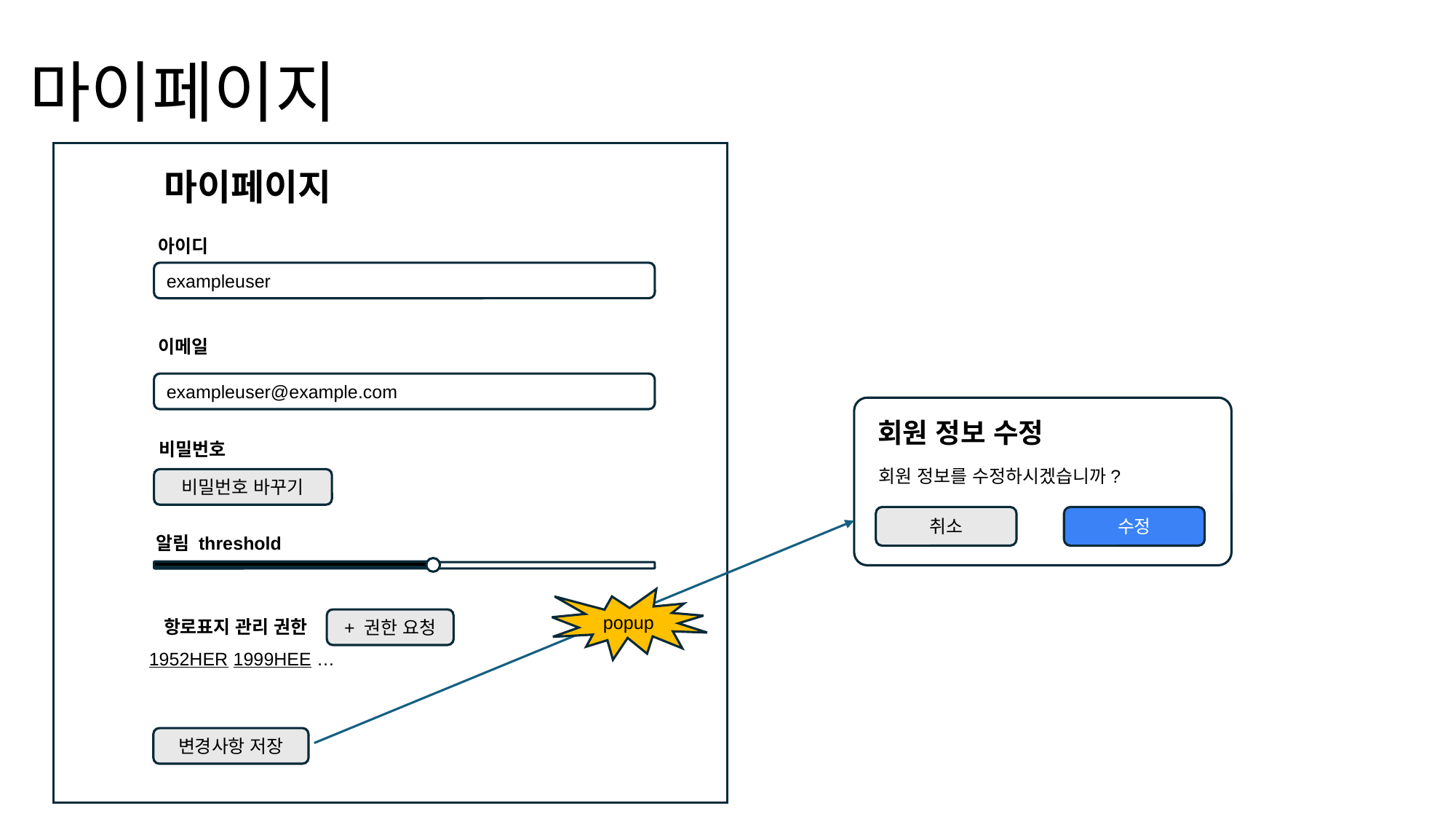

# 마이페이지

마이페이지
아이디
exampleuser
이메일
exampleuser@example.com

회원 정보 수정
비밀번호
회원 정보를 수정하시겠습니까?
비밀번호 바꾸기
취소
수정
알림 threshold

popup
+ 권한 요청
항로표지 관리 권한
1952HER 1999HEE …
변경사항 저장